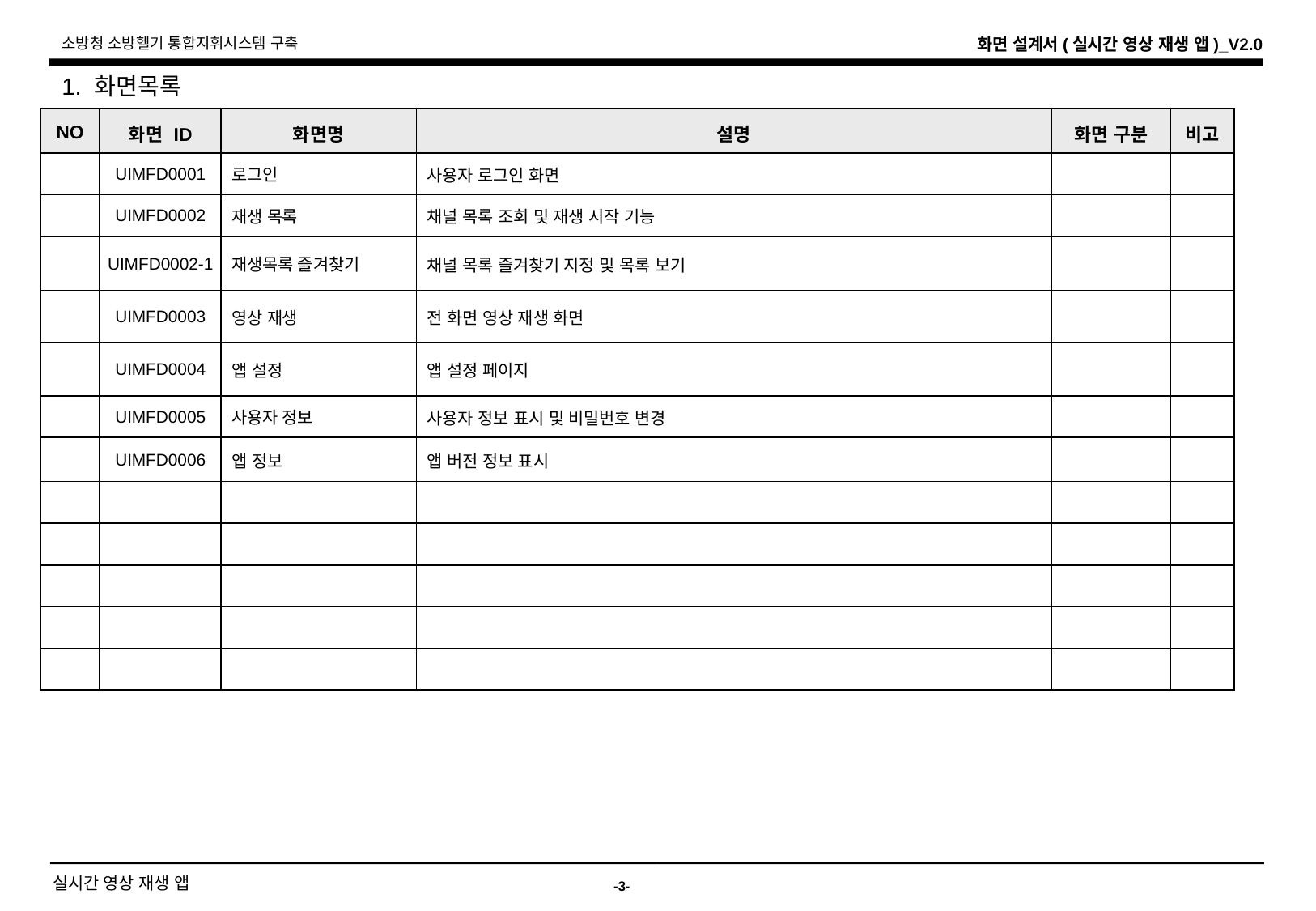

소방청 소방헬기 통합지휘시스템 구축
1. 화면목록
| NO | 화면 ID | 화면명 | 설명 | 화면 구분 | 비고 |
| --- | --- | --- | --- | --- | --- |
|  | UIMFD0001 | 로그인 | 사용자 로그인 화면 |  |  |
|  | UIMFD0002 | 재생 목록 | 채널 목록 조회 및 재생 시작 기능 |  |  |
|  | UIMFD0002-1 | 재생목록 즐겨찾기 | 채널 목록 즐겨찾기 지정 및 목록 보기 |  |  |
|  | UIMFD0003 | 영상 재생 | 전 화면 영상 재생 화면 |  |  |
|  | UIMFD0004 | 앱 설정 | 앱 설정 페이지 |  |  |
|  | UIMFD0005 | 사용자 정보 | 사용자 정보 표시 및 비밀번호 변경 |  |  |
|  | UIMFD0006 | 앱 정보 | 앱 버전 정보 표시 |  |  |
|  |  |  |  |  |  |
|  |  |  |  |  |  |
|  |  |  |  |  |  |
|  |  |  |  |  |  |
|  |  |  |  |  |  |